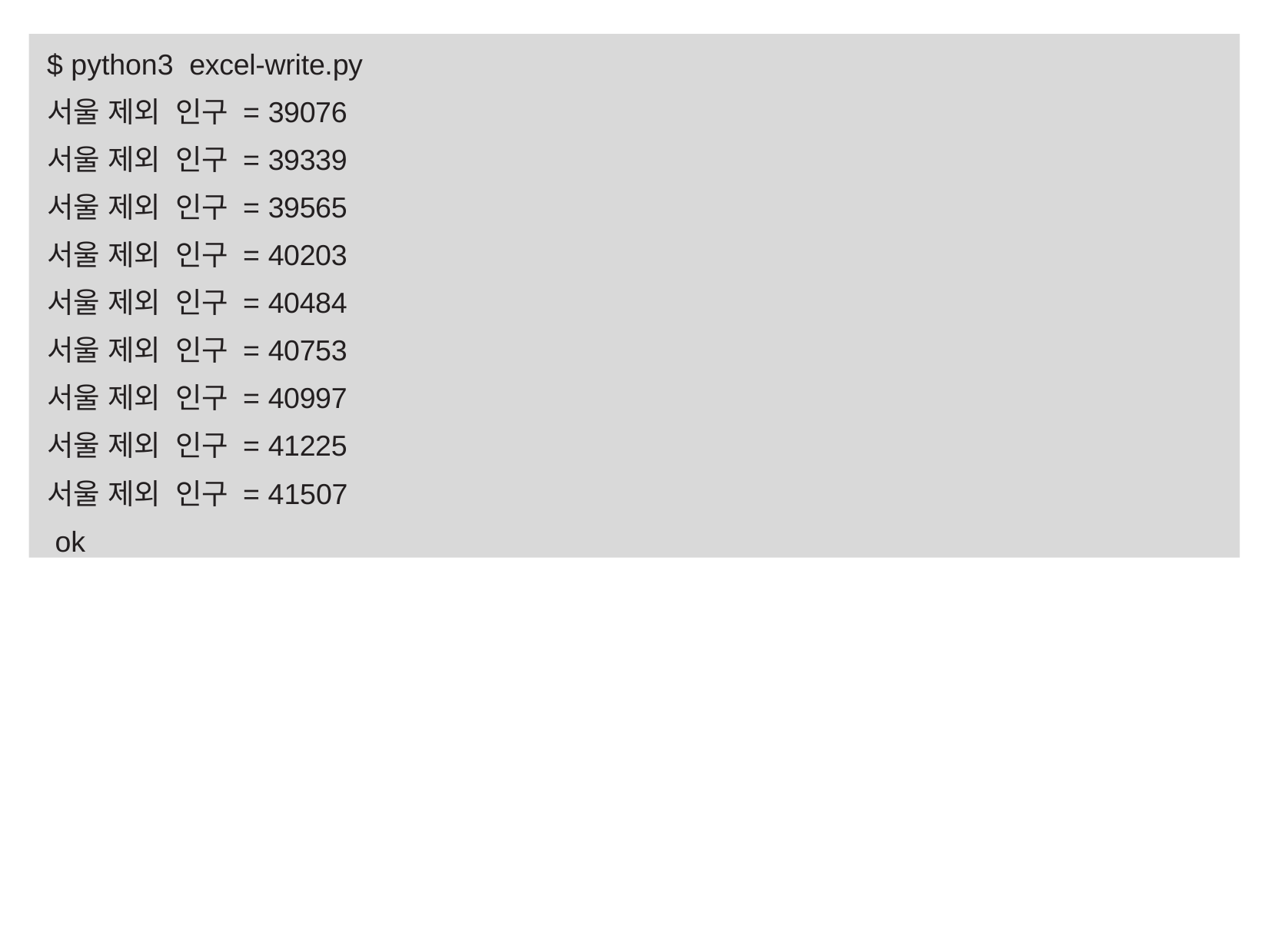

$ python3  excel-write.py
서울 제외  인구 = 39076
서울 제외  인구 = 39339
서울 제외  인구 = 39565
서울 제외  인구 = 40203
서울 제외  인구 = 40484
서울 제외  인구 = 40753
서울 제외  인구 = 40997
서울 제외  인구 = 41225
서울 제외  인구 = 41507
 ok